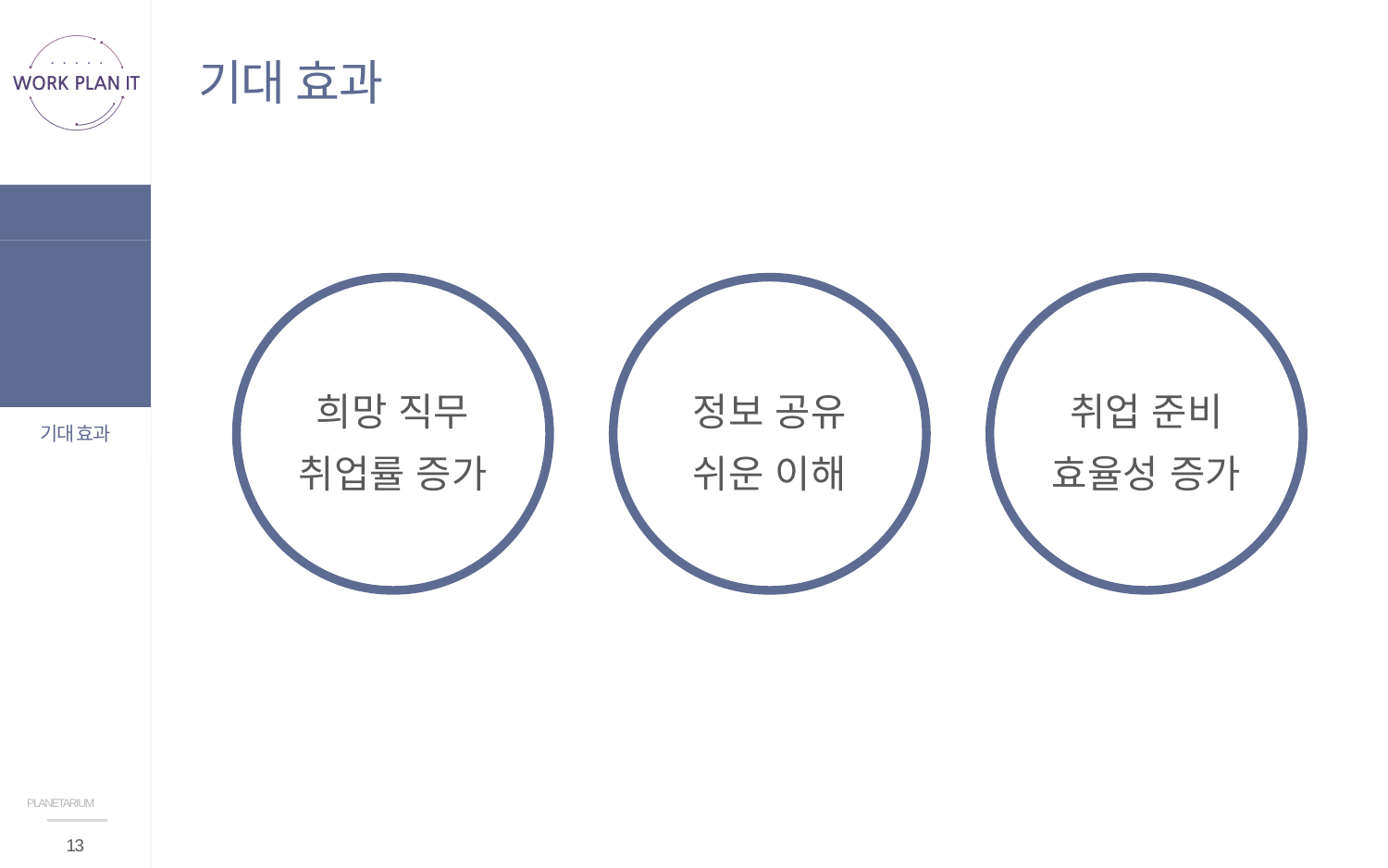

기대 효과
팀 소개
기획 의도

희망 직무
취업률 증가

정보 공유
쉬운 이해

취업 준비
효율성 증가
사용 도구
사이트 소개
기대 효과
PLANETARIUM
13